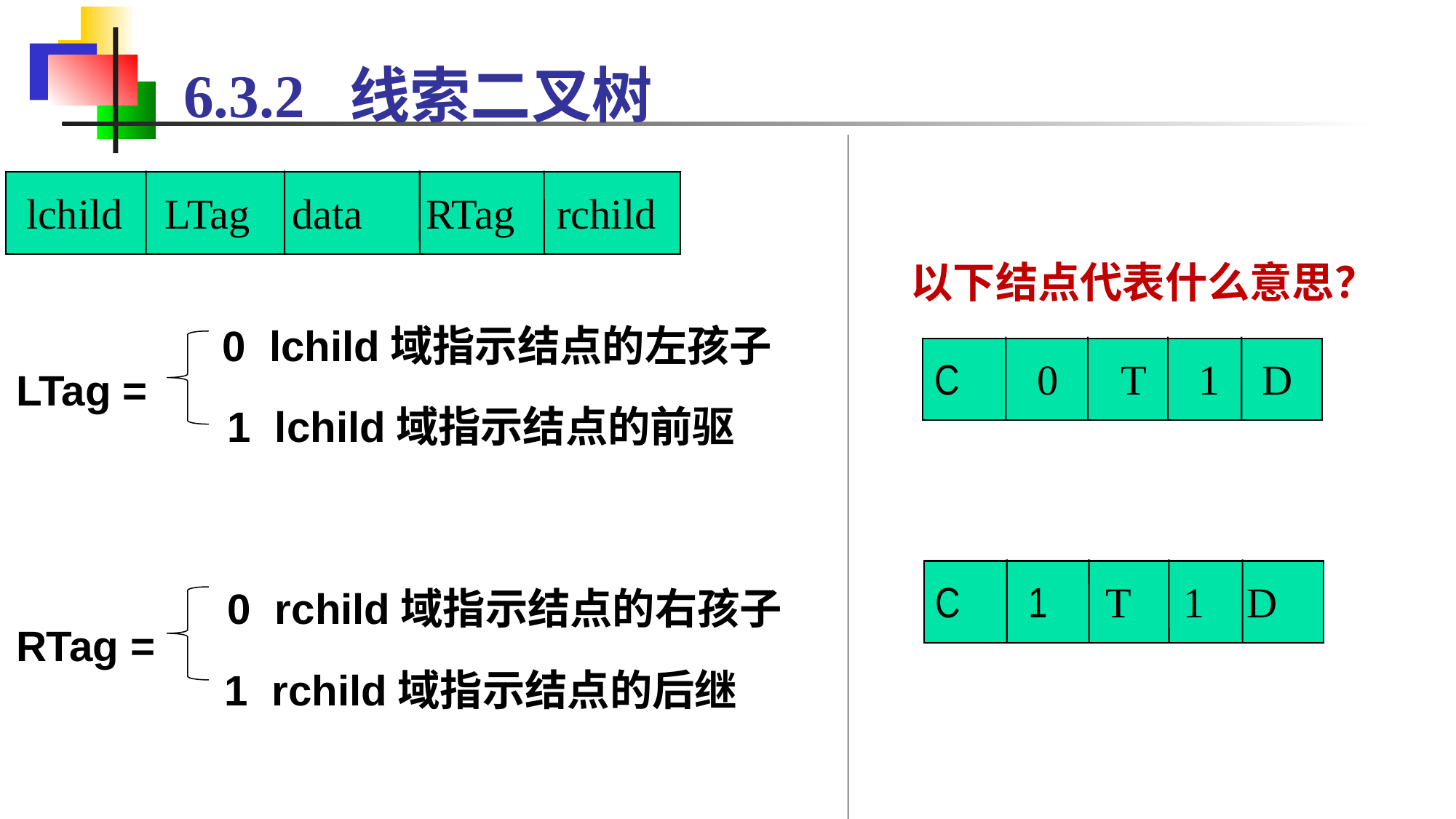

6.3.2  线索二叉树

 lchild    LTag    data      RTag    rchild
以下结点代表什么意思？
0  lchild域指示结点的左孩子

C        0      T     1    D
LTag =
1  lchild域指示结点的前驱

C       1      T     1    D
0  rchild域指示结点的右孩子

RTag =
1  rchild域指示结点的后继